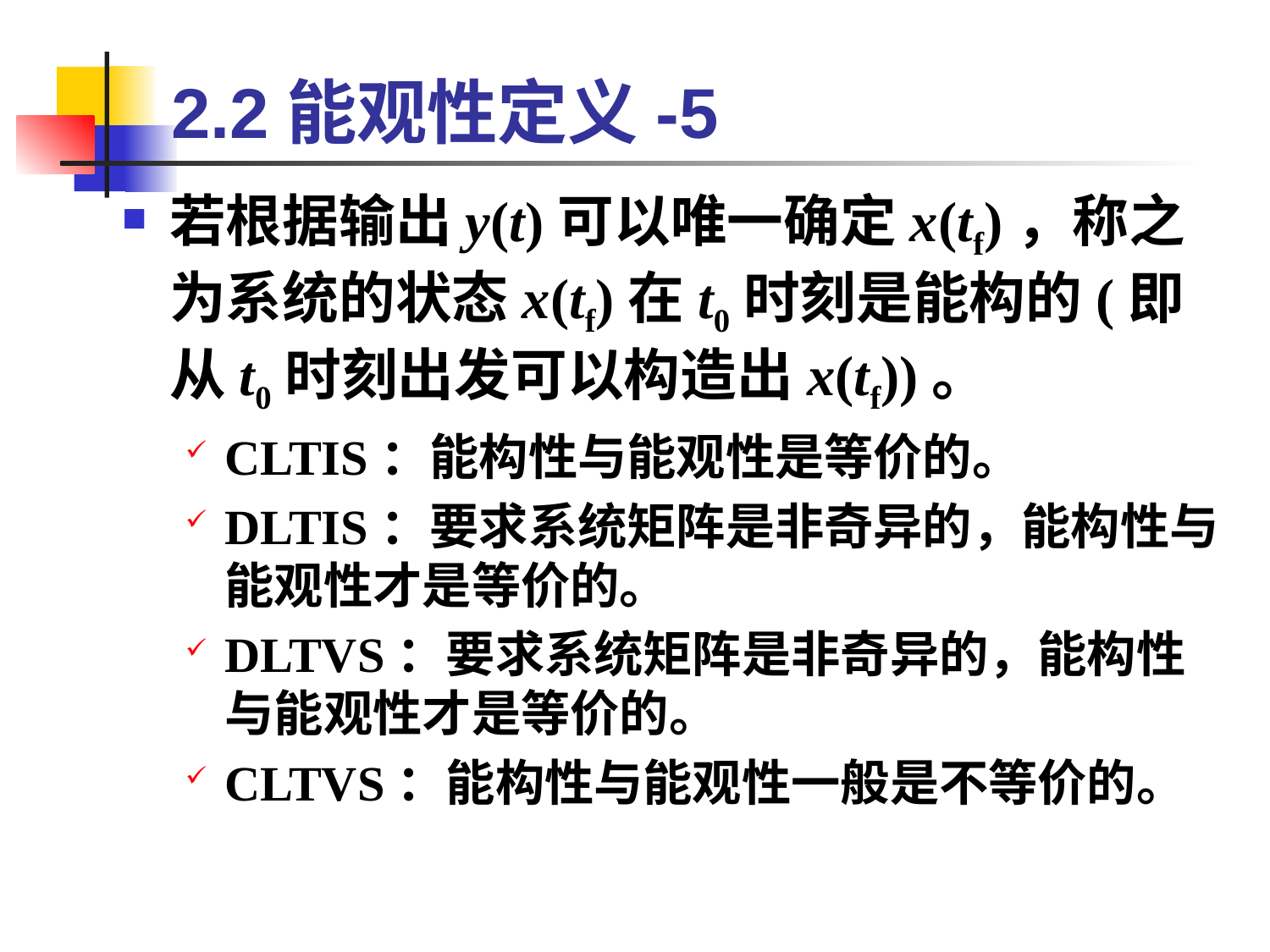

# 2.2能观性定义-5
若根据输出y(t)可以唯一确定x(tf)，称之为系统的状态x(tf)在t0时刻是能构的(即从t0时刻出发可以构造出x(tf))。
CLTIS：能构性与能观性是等价的。
DLTIS：要求系统矩阵是非奇异的，能构性与能观性才是等价的。
DLTVS：要求系统矩阵是非奇异的，能构性与能观性才是等价的。
CLTVS：能构性与能观性一般是不等价的。